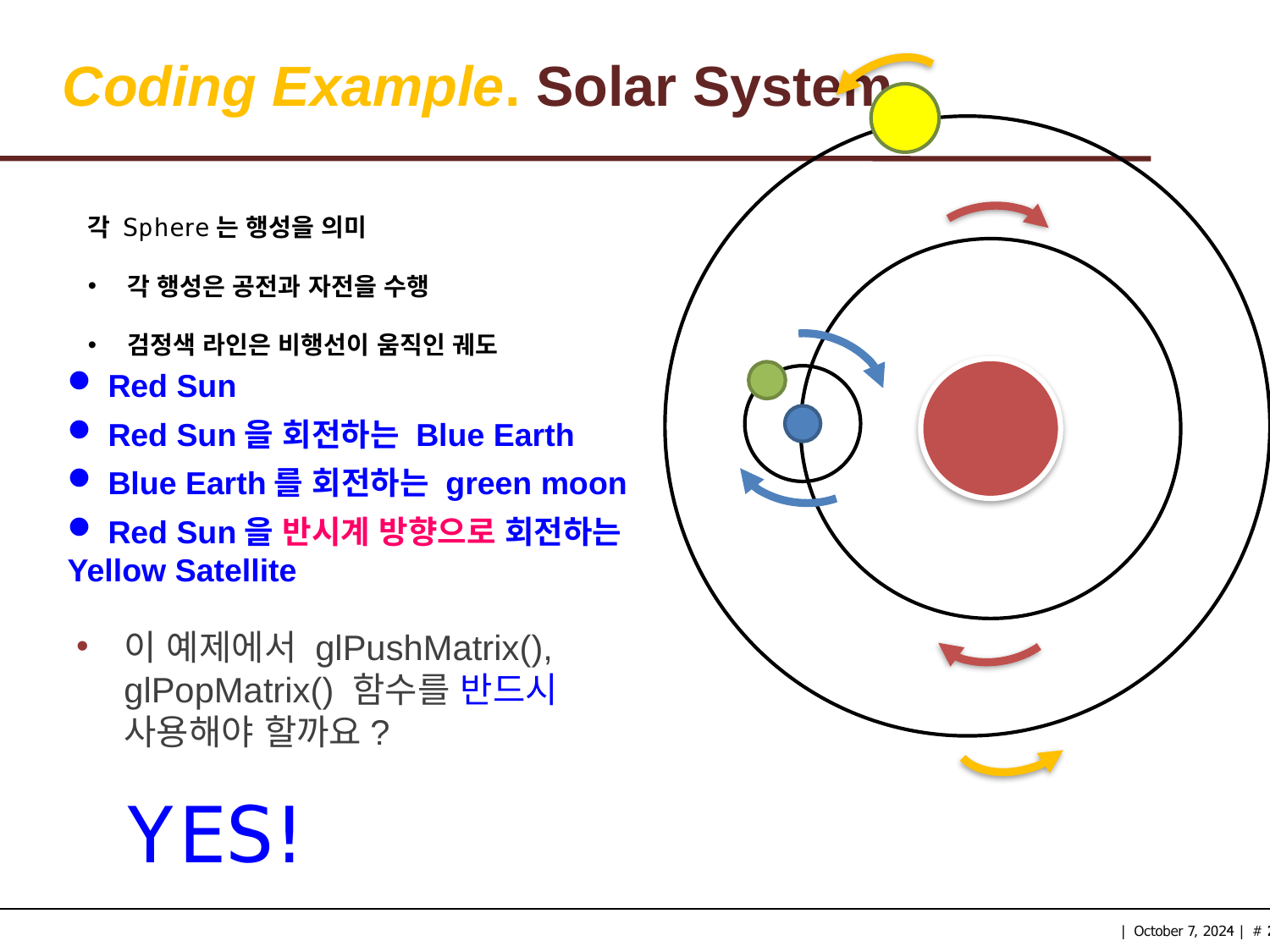

# Coding Example. Solar System

각 Sphere는 행성을 의미
각 행성은 공전과 자전을 수행
검정색 라인은 비행선이 움직인 궤도

 Red Sun
 Red Sun을 회전하는 Blue Earth
 Blue Earth를 회전하는 green moon
 Red Sun을 반시계 방향으로 회전하는 Yellow Satellite
이 예제에서 glPushMatrix(), glPopMatrix() 함수를 반드시 사용해야 할까요?
YES!